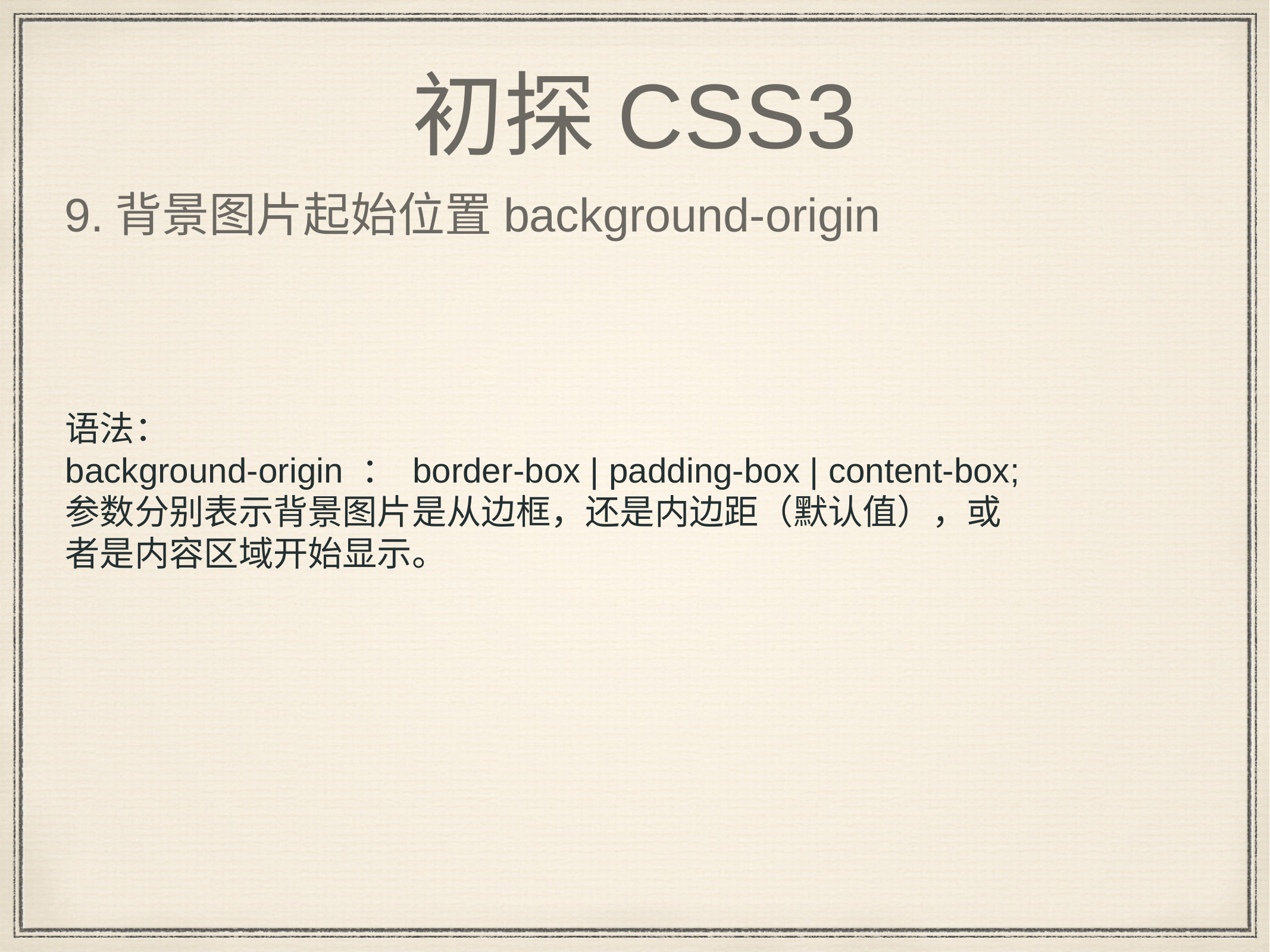

# 初探CSS3
9.背景图片起始位置background-origin
语法：
background-origin ： border-box | padding-box | content-box;
参数分别表示背景图片是从边框，还是内边距（默认值），或者是内容区域开始显示。